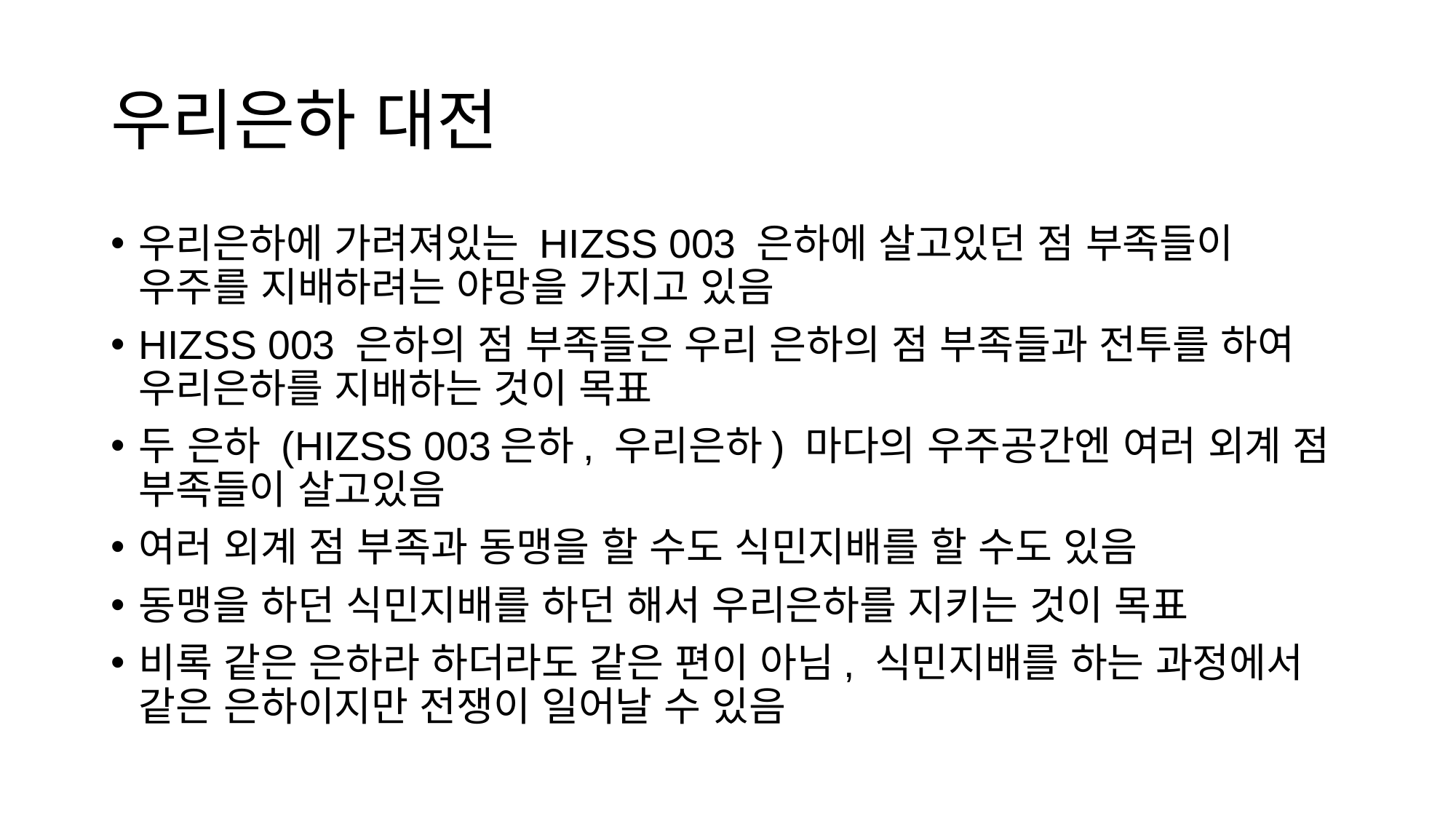

# 우리은하 대전
우리은하에 가려져있는 HIZSS 003 은하에 살고있던 점 부족들이 우주를 지배하려는 야망을 가지고 있음
HIZSS 003 은하의 점 부족들은 우리 은하의 점 부족들과 전투를 하여 우리은하를 지배하는 것이 목표
두 은하 (HIZSS 003은하, 우리은하) 마다의 우주공간엔 여러 외계 점 부족들이 살고있음
여러 외계 점 부족과 동맹을 할 수도 식민지배를 할 수도 있음
동맹을 하던 식민지배를 하던 해서 우리은하를 지키는 것이 목표
비록 같은 은하라 하더라도 같은 편이 아님, 식민지배를 하는 과정에서 같은 은하이지만 전쟁이 일어날 수 있음